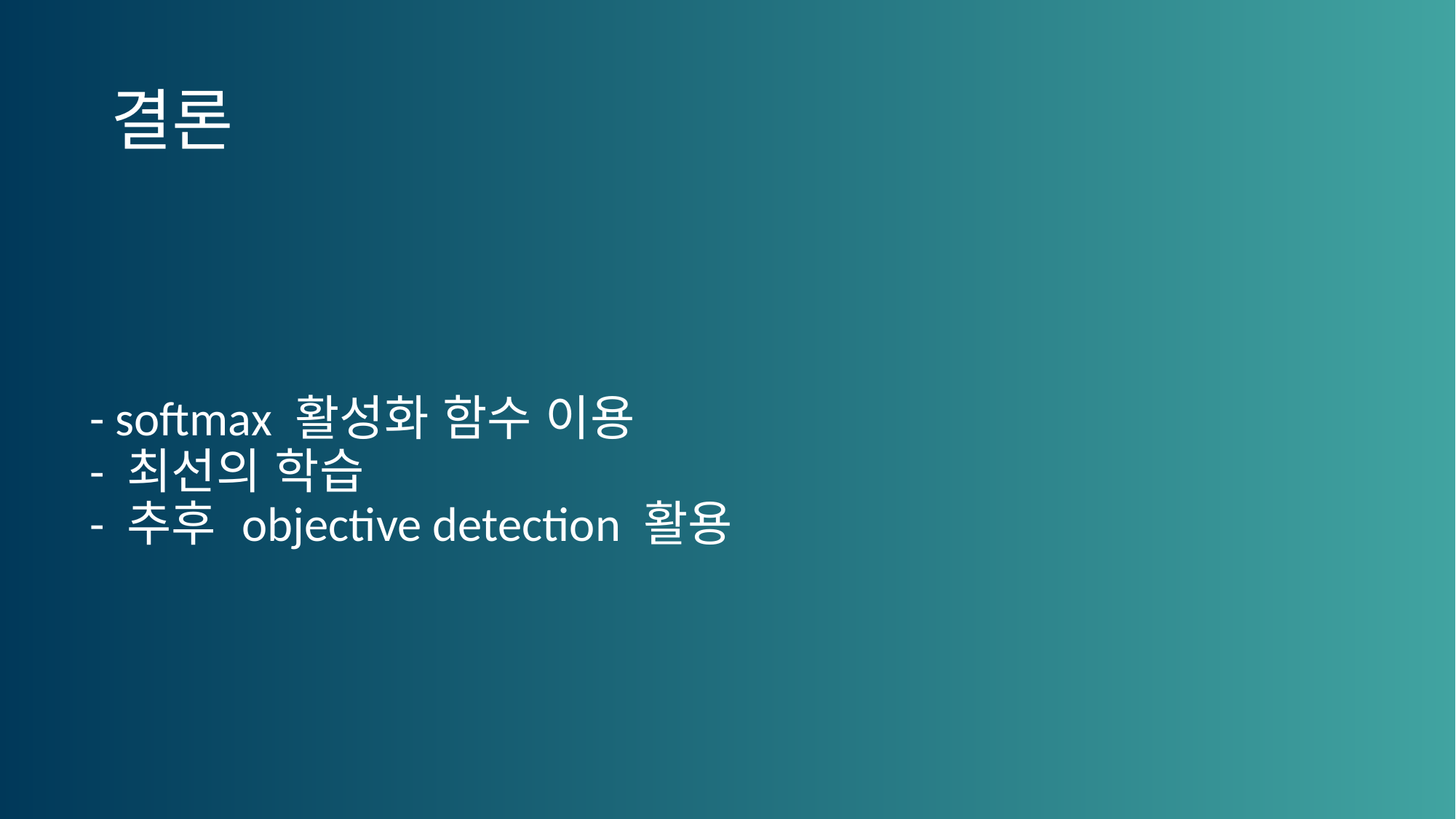

# 결론
- softmax 활성화 함수 이용
- 최선의 학습
- 추후 objective detection 활용